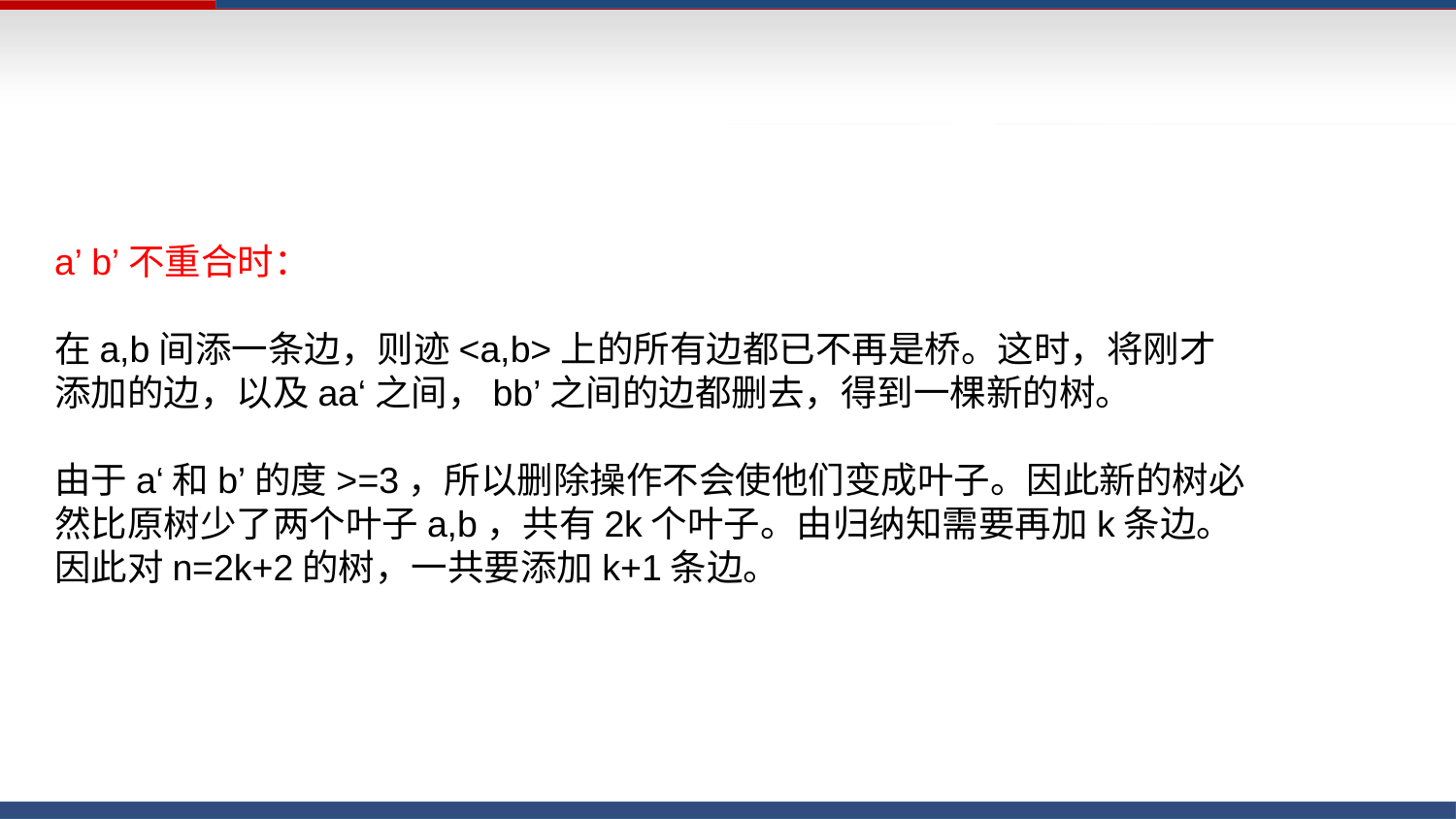

a’ b’不重合时：

在a,b间添一条边，则迹<a,b>上的所有边都已不再是桥。这时，将刚才添加的边，以及aa‘之间，bb’之间的边都删去，得到一棵新的树。

由于a‘和b’的度>=3，所以删除操作不会使他们变成叶子。因此新的树必然比原树少了两个叶子a,b，共有2k个叶子。由归纳知需要再加k条边。因此对n=2k+2的树，一共要添加k+1条边。